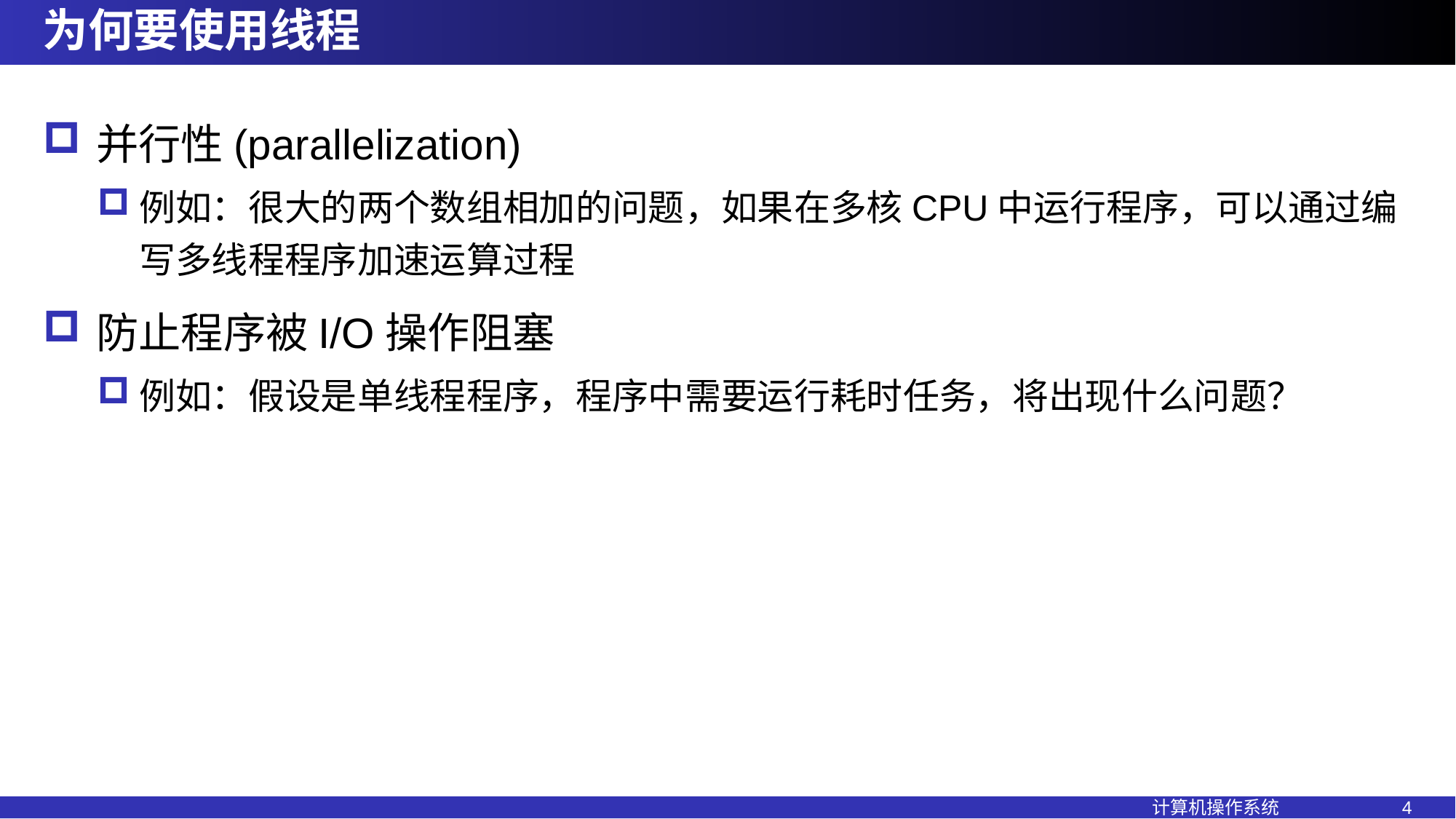

# 为何要使用线程
并行性(parallelization)
例如：很大的两个数组相加的问题，如果在多核CPU中运行程序，可以通过编写多线程程序加速运算过程
防止程序被I/O操作阻塞
例如：假设是单线程程序，程序中需要运行耗时任务，将出现什么问题？
计算机操作系统                     4